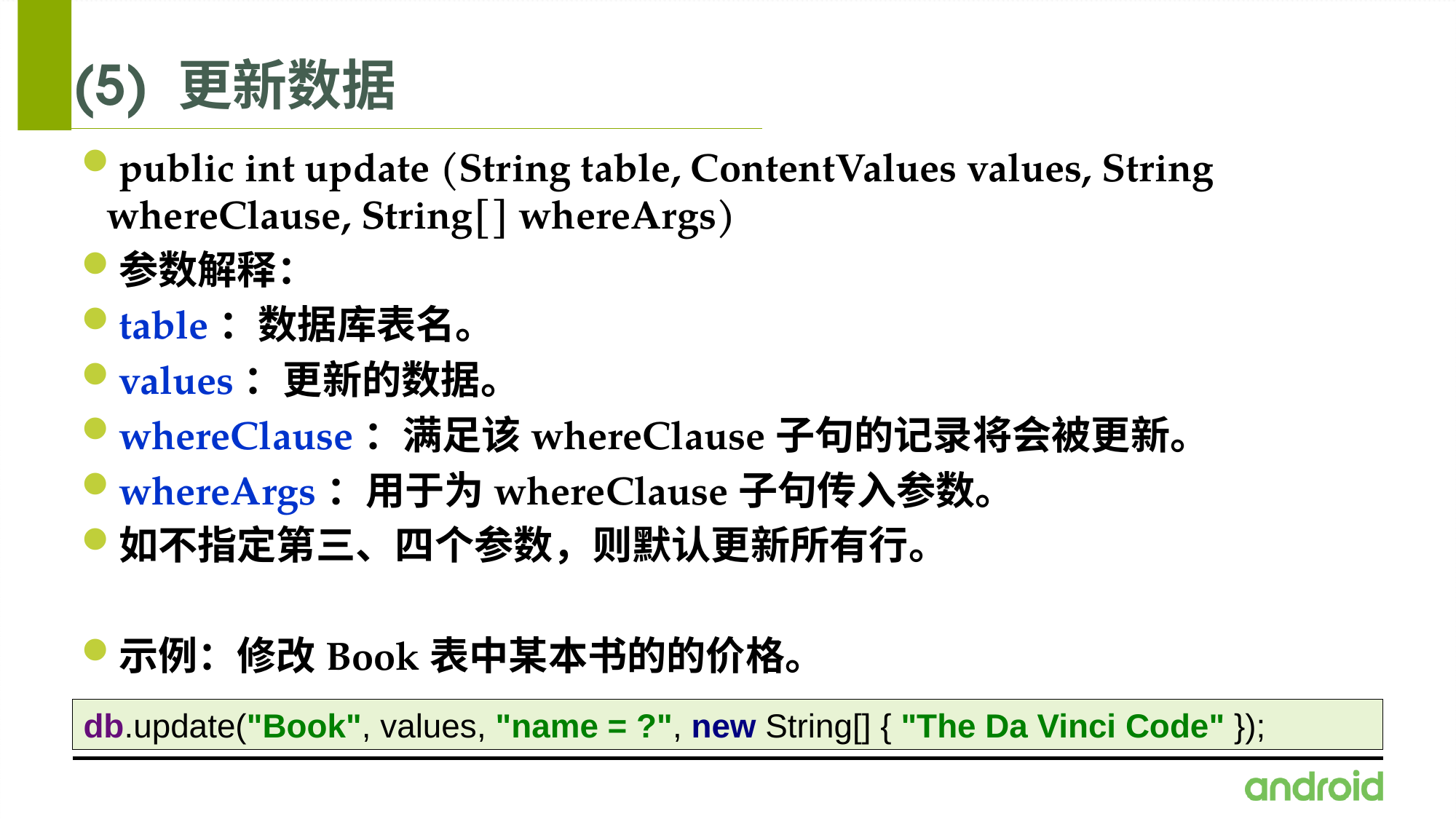

# (5) 更新数据
public int update (String table, ContentValues values, String whereClause, String[] whereArgs)
参数解释：
table：数据库表名。
values：更新的数据。
whereClause：满足该whereClause子句的记录将会被更新。
whereArgs：用于为whereClause子句传入参数。
如不指定第三、四个参数，则默认更新所有行。

示例：修改Book表中某本书的的价格。
db.update("Book", values, "name = ?", new String[] { "The Da Vinci Code" });